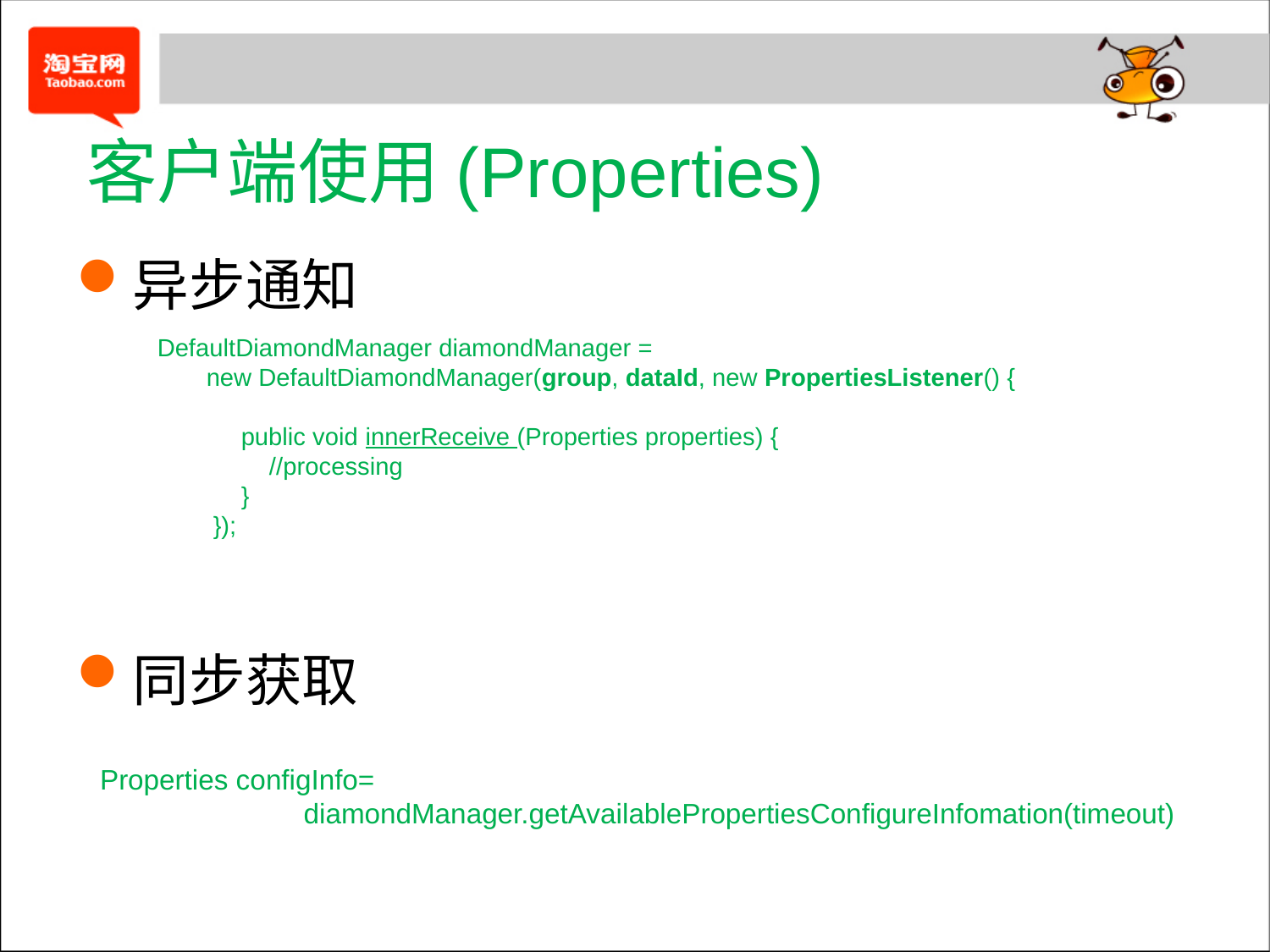

# 客户端使用(Properties)
异步通知

同步获取

DefaultDiamondManager diamondManager =
       new DefaultDiamondManager(group, dataId, new PropertiesListener() {

            public void innerReceive (Properties properties) {
                //processing
            }
        });
Properties configInfo=
                          diamondManager.getAvailablePropertiesConfigureInfomation(timeout)